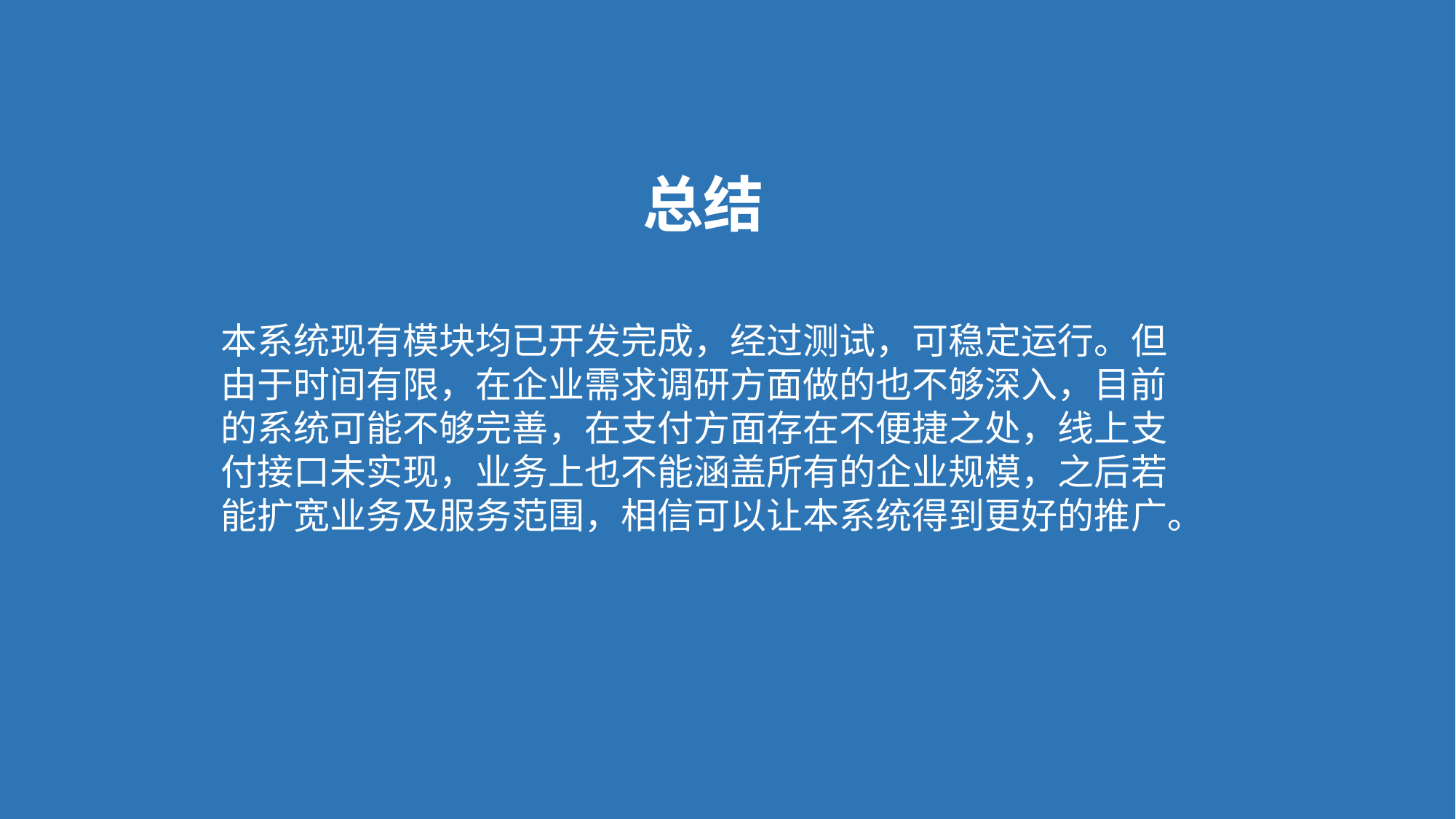

总结
本系统现有模块均已开发完成，经过测试，可稳定运行。但由于时间有限，在企业需求调研方面做的也不够深入，目前的系统可能不够完善，在支付方面存在不便捷之处，线上支付接口未实现，业务上也不能涵盖所有的企业规模，之后若能扩宽业务及服务范围，相信可以让本系统得到更好的推广。